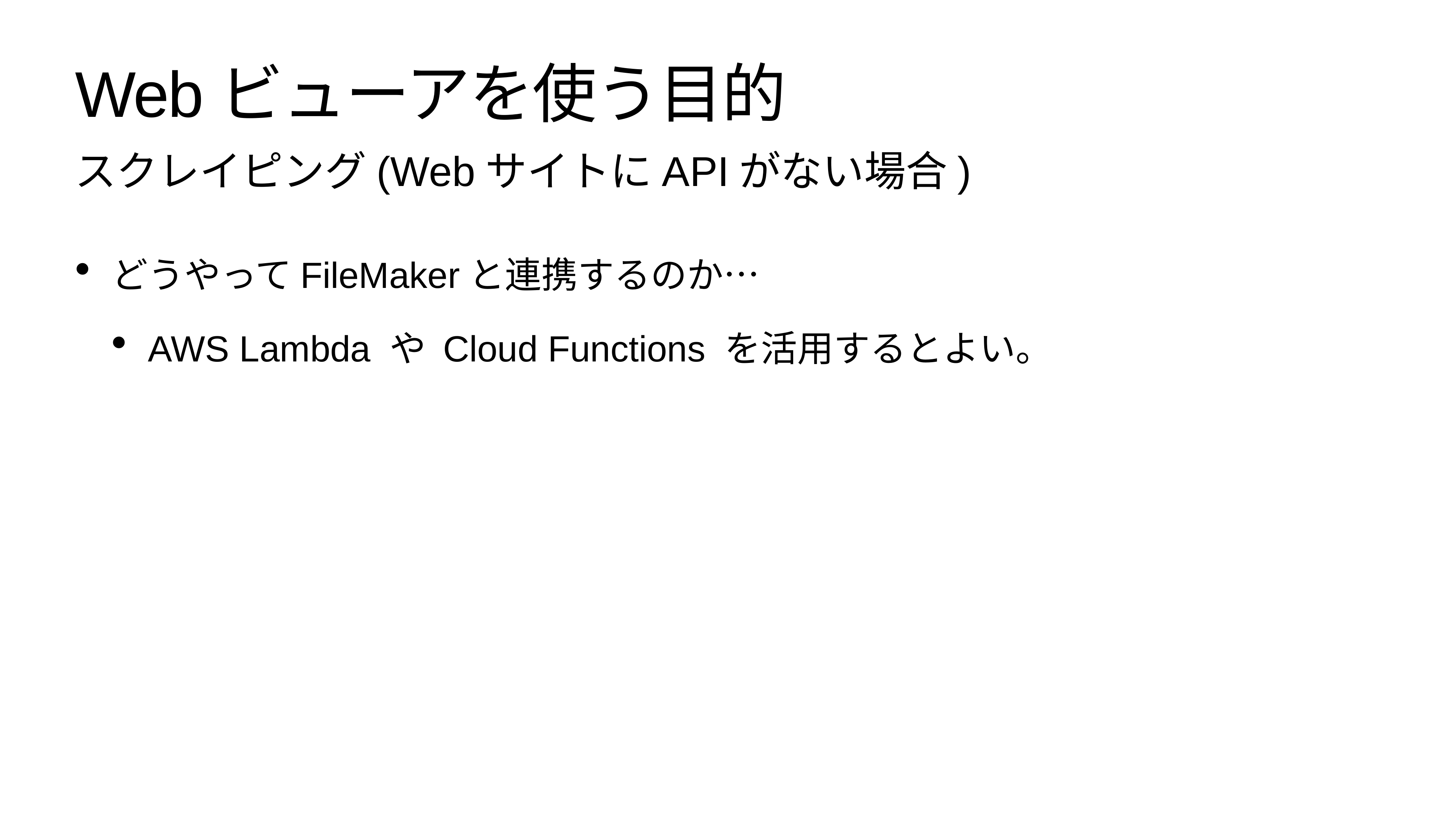

# Webビューアを使う目的
スクレイピング(WebサイトにAPIがない場合)
どうやってFileMakerと連携するのか…
AWS Lambda や Cloud Functions を活用するとよい。